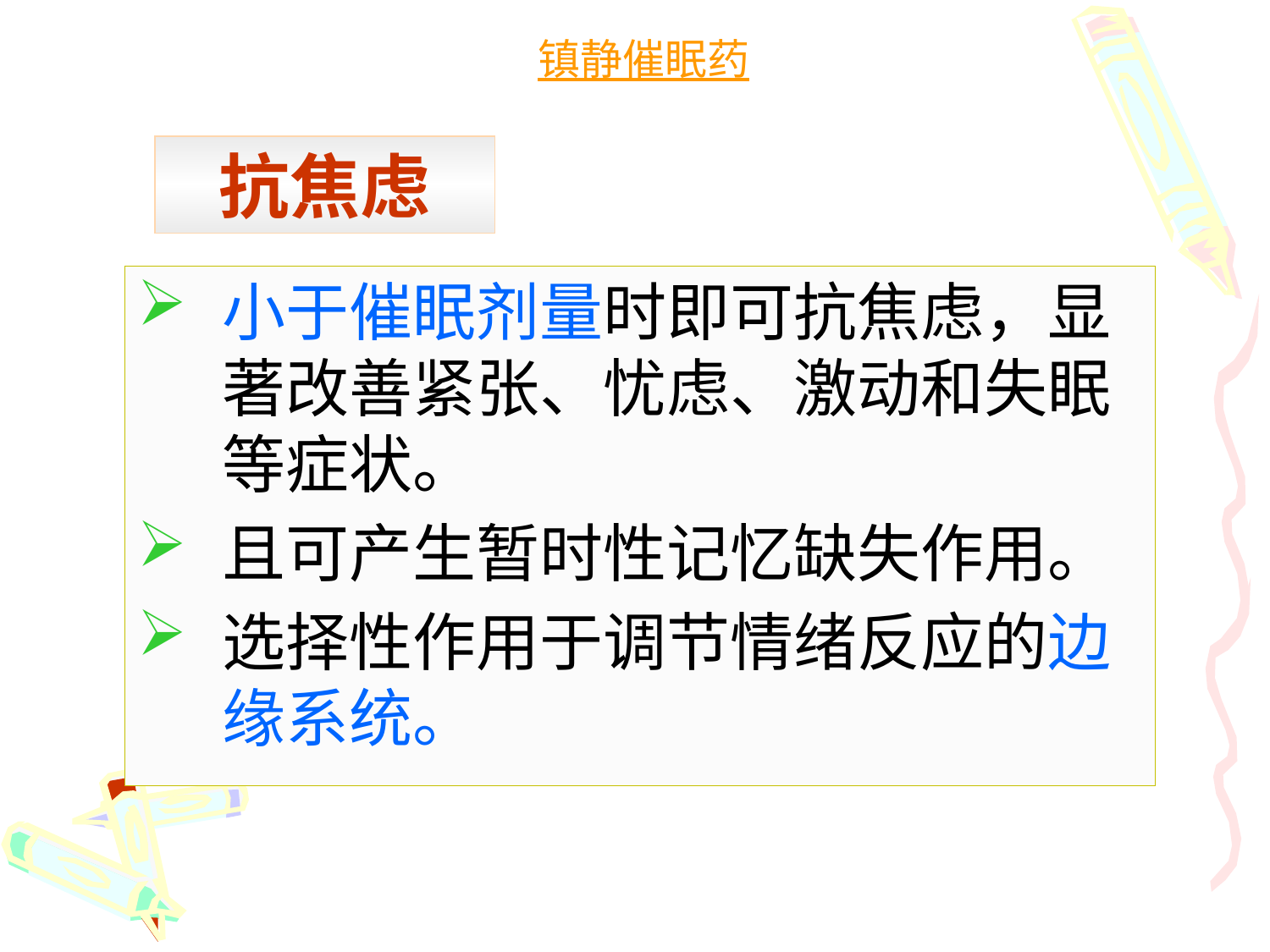

镇静催眠药
抗焦虑
小于催眠剂量时即可抗焦虑，显著改善紧张、忧虑、激动和失眠等症状。
且可产生暂时性记忆缺失作用。
选择性作用于调节情绪反应的边缘系统。